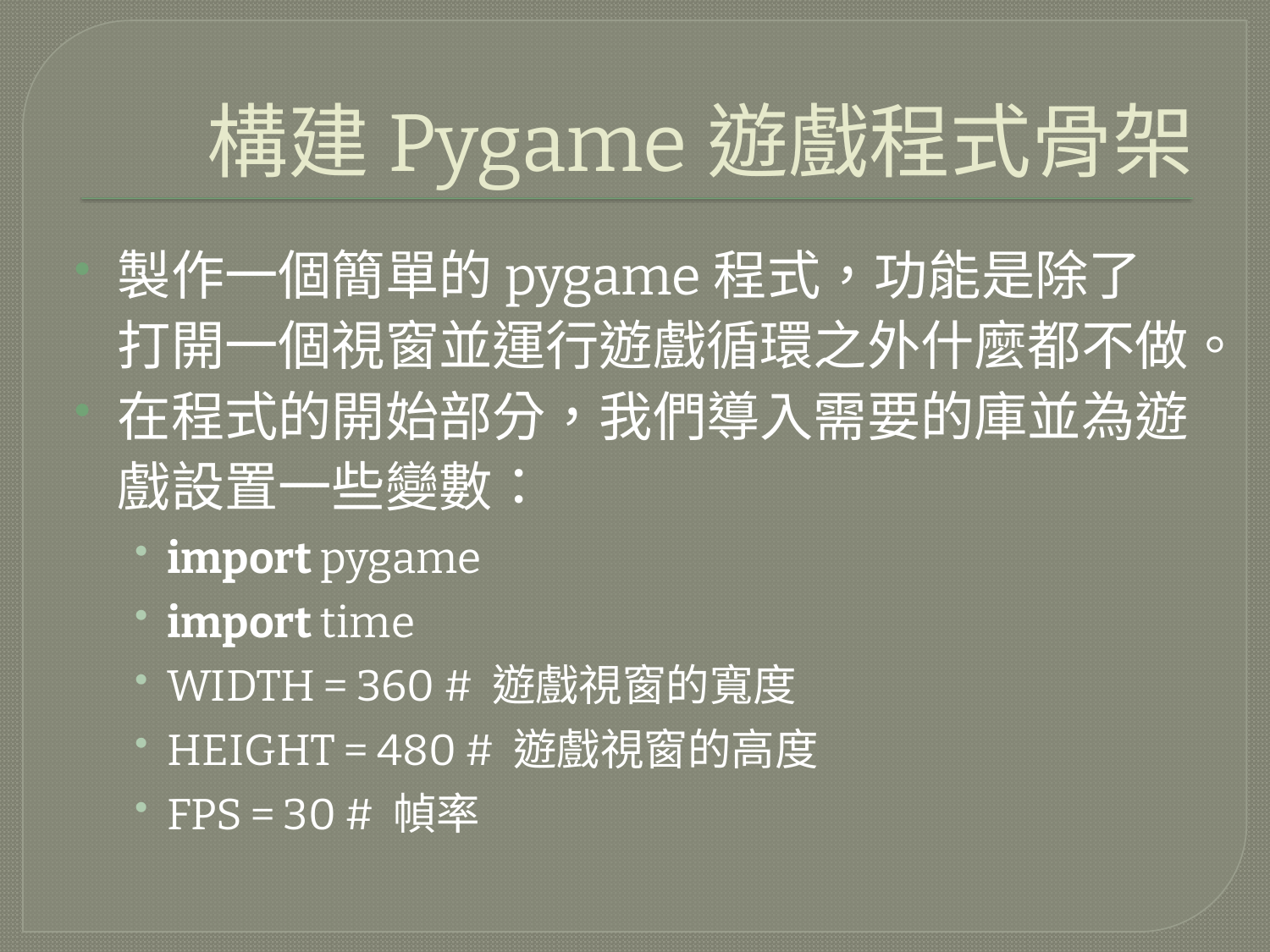

# 構建Pygame遊戲程式骨架
製作一個簡單的pygame程式，功能是除了打開一個視窗並運行遊戲循環之外什麼都不做。
在程式的開始部分，我們導入需要的庫並為遊戲設置一些變數：
import pygame
import time
WIDTH = 360 # 遊戲視窗的寬度
HEIGHT = 480 # 遊戲視窗的高度
FPS = 30 # 幀率